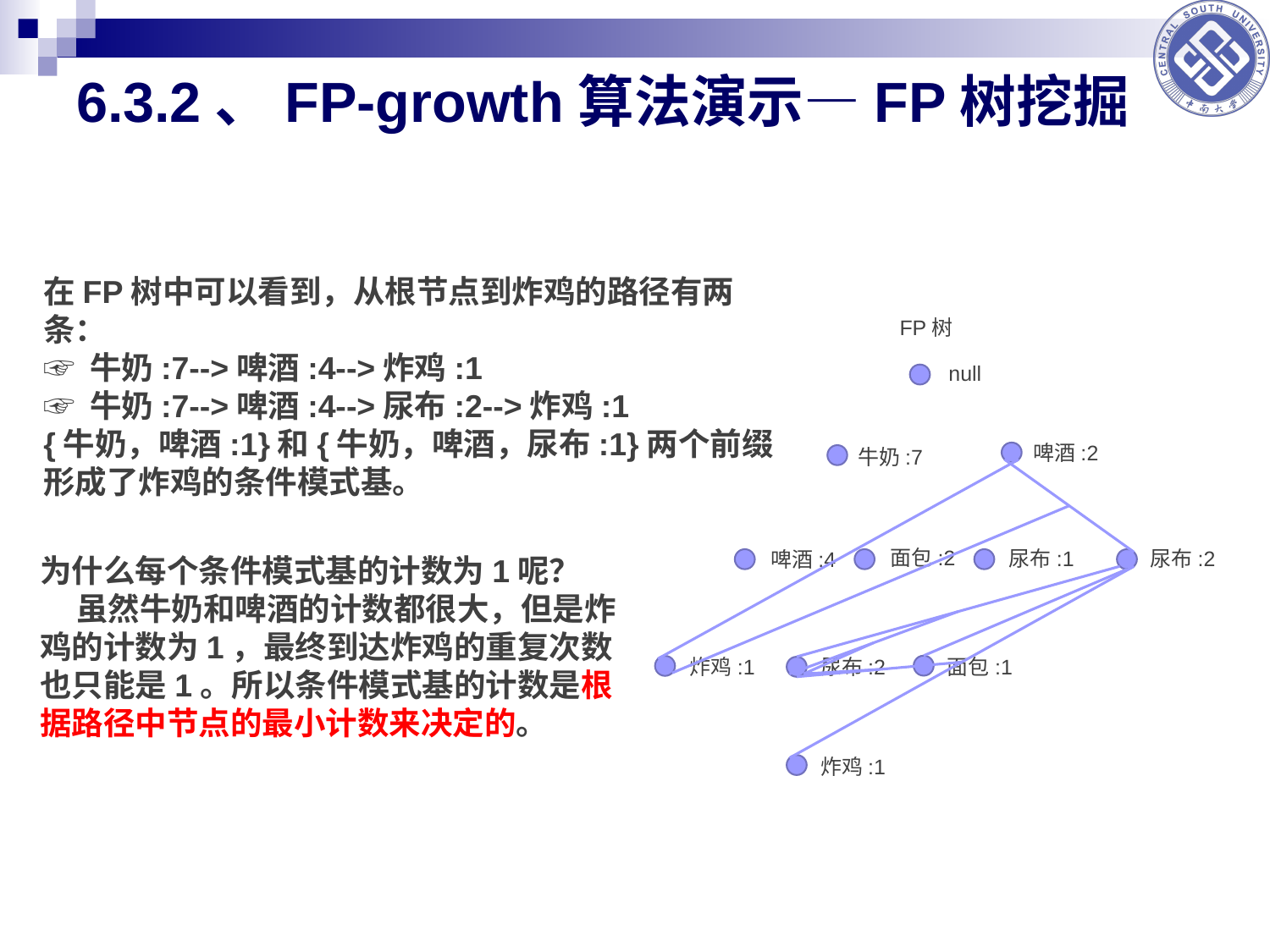

6.3.2、FP-growth算法演示—FP树挖掘
在FP树中可以看到，从根节点到炸鸡的路径有两条：
☞ 牛奶:7-->啤酒:4-->炸鸡:1
☞ 牛奶:7-->啤酒:4-->尿布:2-->炸鸡:1
{牛奶，啤酒:1}和{牛奶，啤酒，尿布:1}两个前缀
形成了炸鸡的条件模式基。
FP树
null

啤酒:2
牛奶:7

面包:2
尿布:1
尿布:2
啤酒:4
为什么每个条件模式基的计数为1呢？
    虽然牛奶和啤酒的计数都很大，但是炸鸡的计数为1，最终到达炸鸡的重复次数也只能是1。所以条件模式基的计数是根据路径中节点的最小计数来决定的。

尿布:2
炸鸡:1
面包:1

炸鸡:1